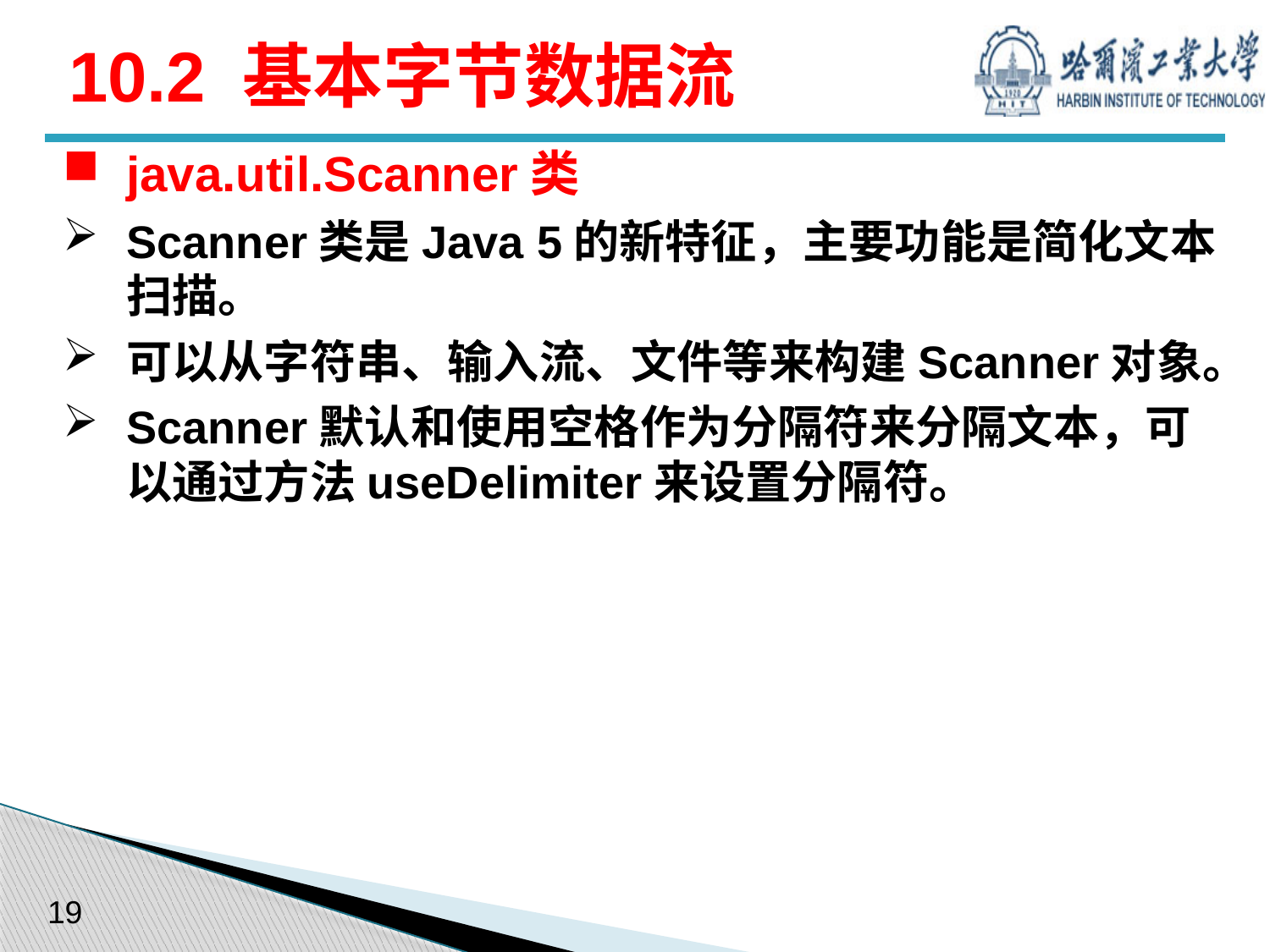

# 10.2 基本字节数据流
java.util.Scanner类
Scanner类是Java 5的新特征，主要功能是简化文本扫描。
可以从字符串、输入流、文件等来构建Scanner对象。
Scanner默认和使用空格作为分隔符来分隔文本，可以通过方法useDelimiter来设置分隔符。